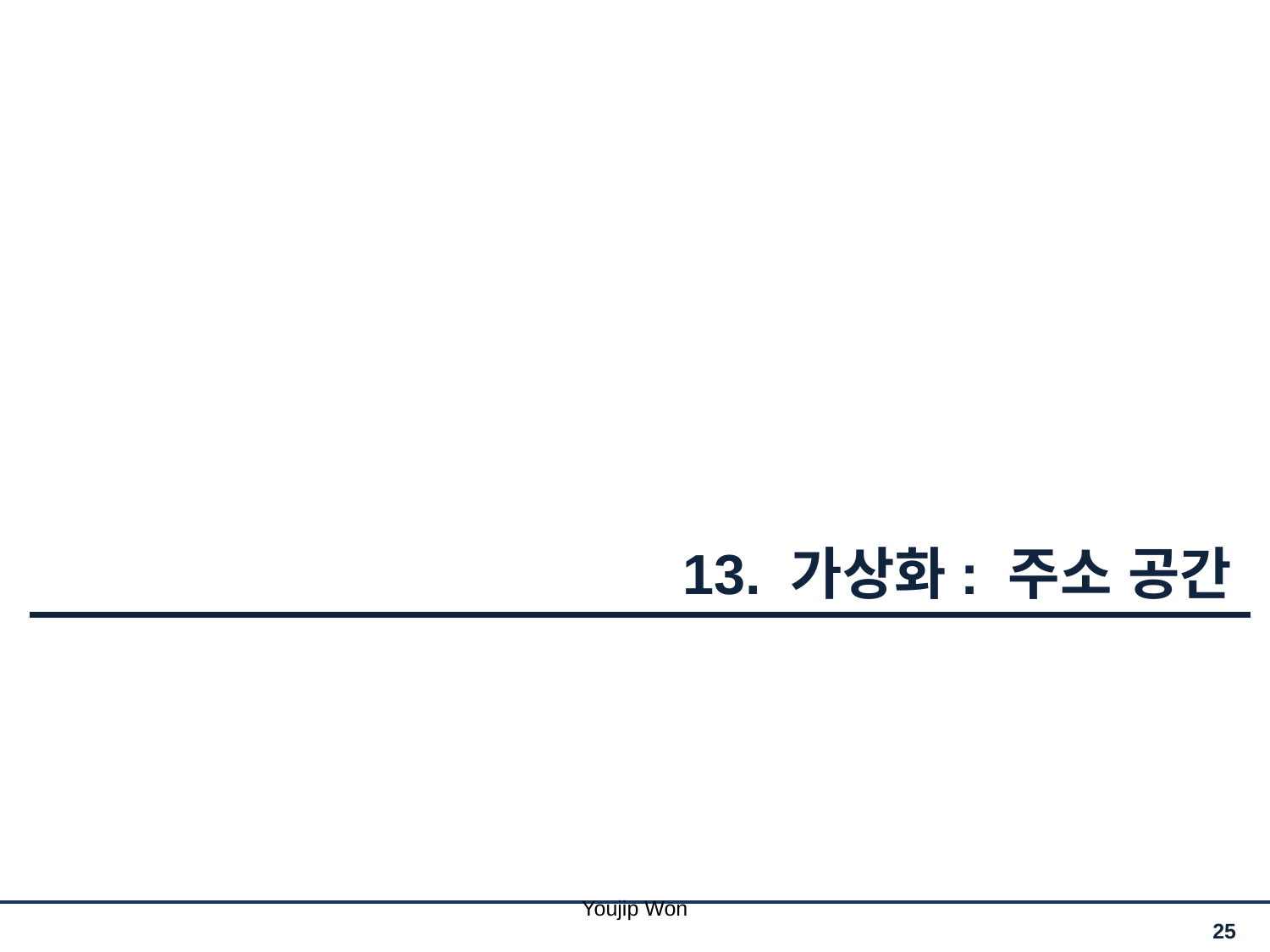

Youjip Won
13. 가상화: 주소 공간
25